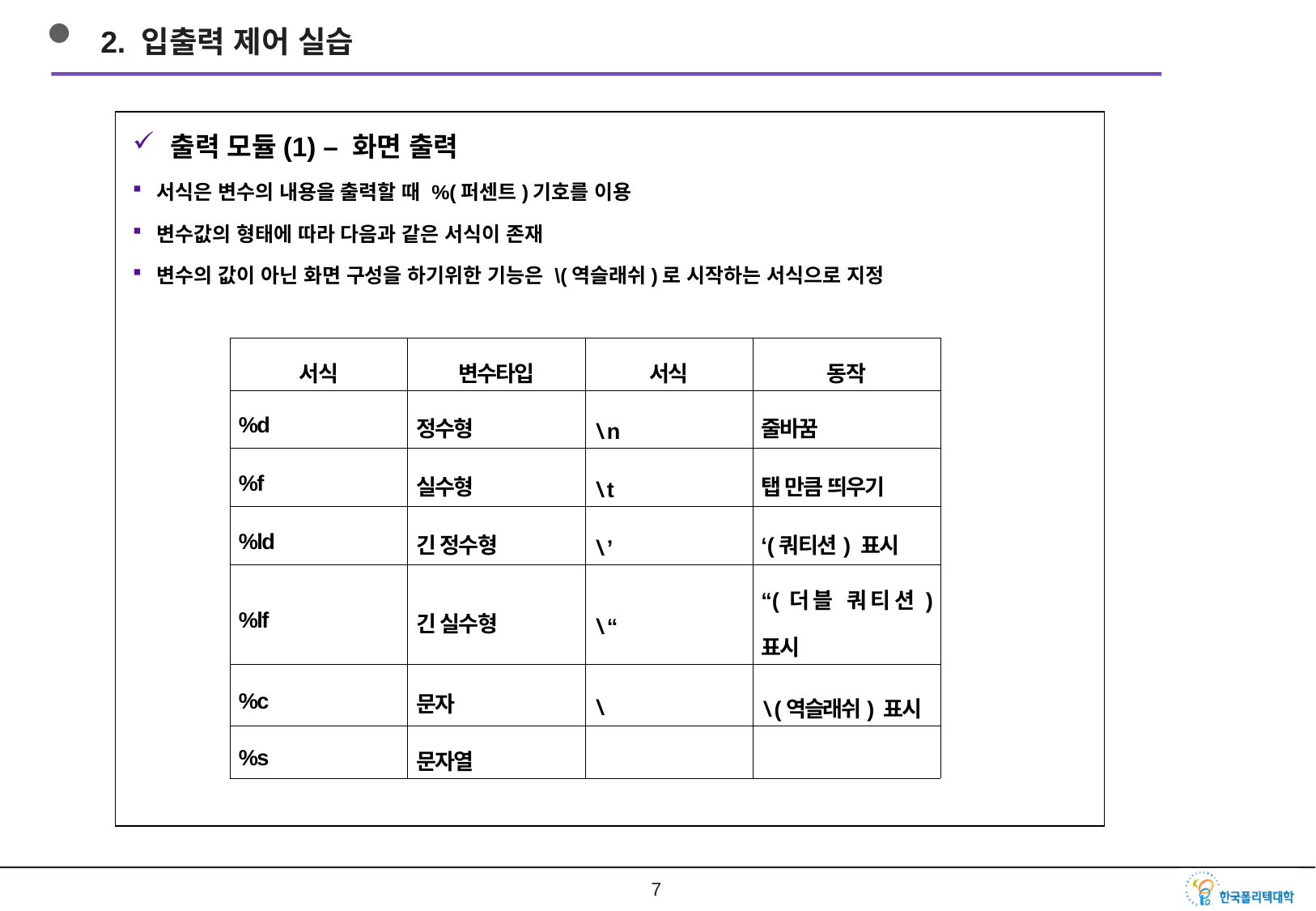

2. 입출력 제어 실습
출력 모듈(1) – 화면 출력
서식은 변수의 내용을 출력할 때 %(퍼센트)기호를 이용
변수값의 형태에 따라 다음과 같은 서식이 존재
변수의 값이 아닌 화면 구성을 하기위한 기능은 \(역슬래쉬)로 시작하는 서식으로 지정

| 서식 | 변수타입 | 서식 | 동작 |
| --- | --- | --- | --- |
| %d | 정수형 | \n | 줄바꿈 |
| %f | 실수형 | \t | 탭 만큼 띄우기 |
| %ld | 긴 정수형 | \’ | ‘(쿼티션) 표시 |
| %lf | 긴 실수형 | \“ | “(더블 쿼티션) 표시 |
| %c | 문자 | \ | \(역슬래쉬) 표시 |
| %s | 문자열 |  |  |
7